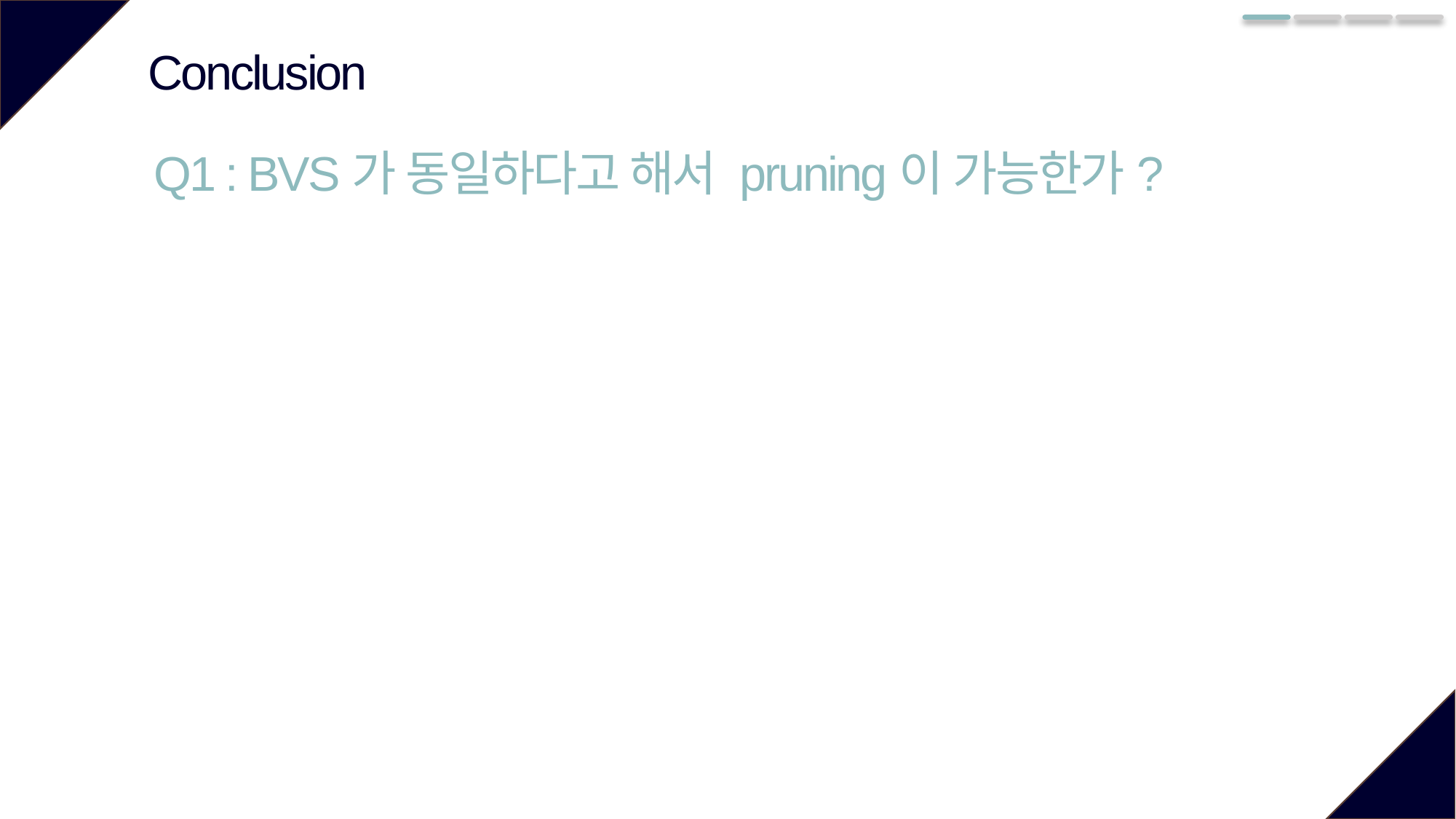

Conclusion
Q1 : BVS가 동일하다고 해서 pruning이 가능한가?